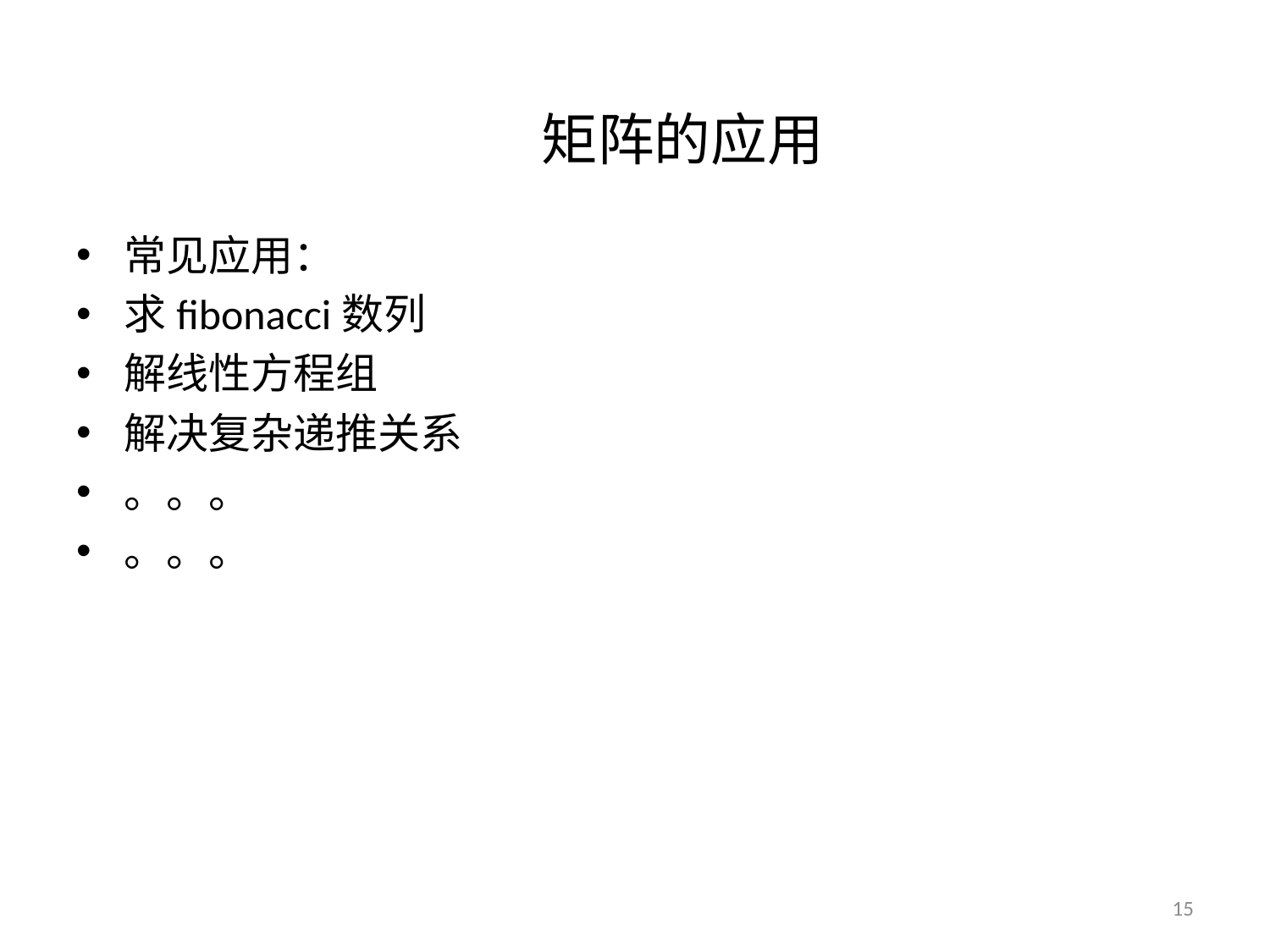

# 矩阵的应用
常见应用：
求fibonacci数列
解线性方程组
解决复杂递推关系
。。。
。。。
15